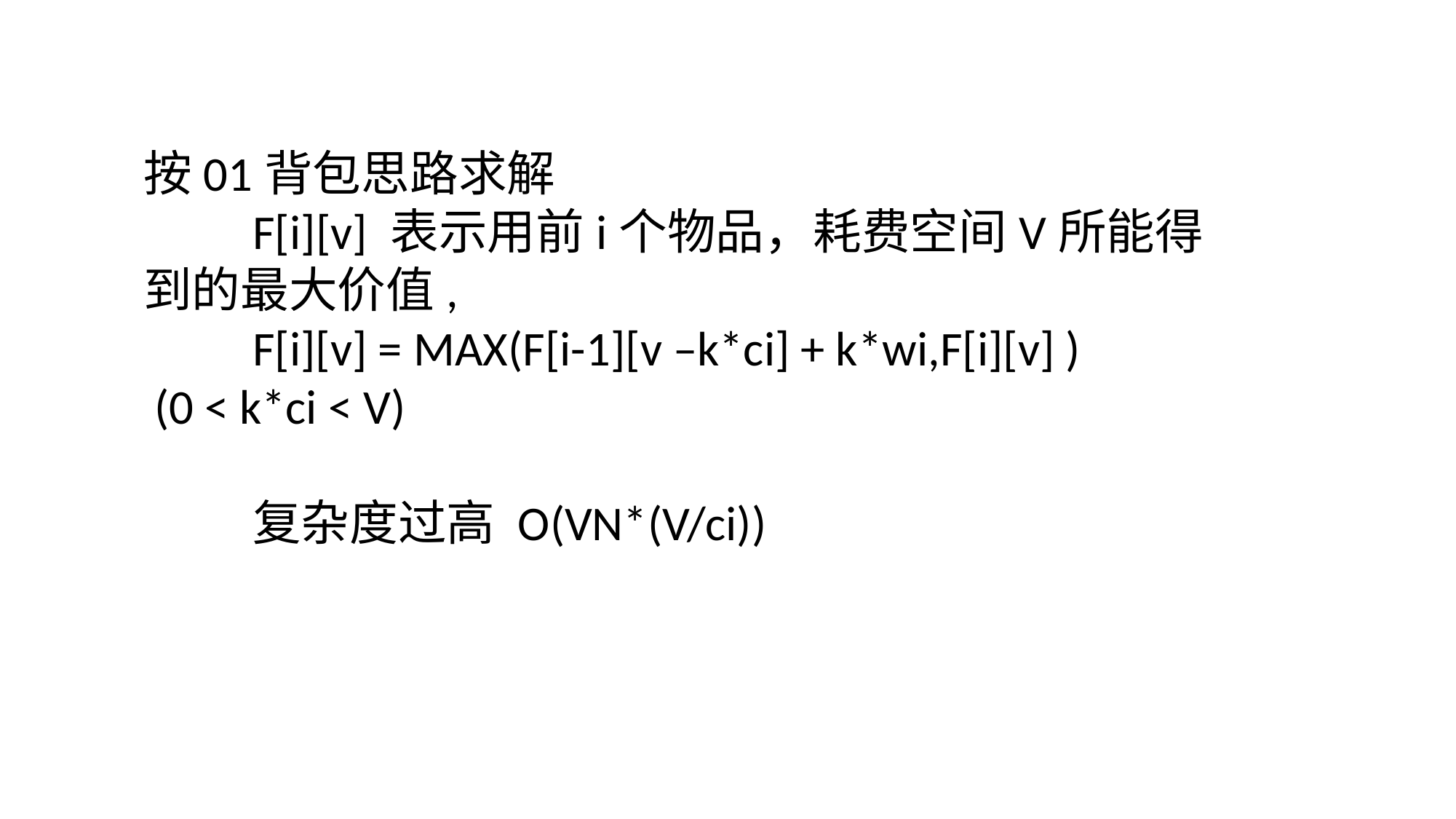

按01背包思路求解
	F[i][v] 表示用前i个物品，耗费空间V所能得到的最大价值,
	F[i][v] = MAX(F[i-1][v –k*ci] + k*wi,F[i][v] )             (0 < k*ci < V)

	复杂度过高 O(VN*(V/ci))